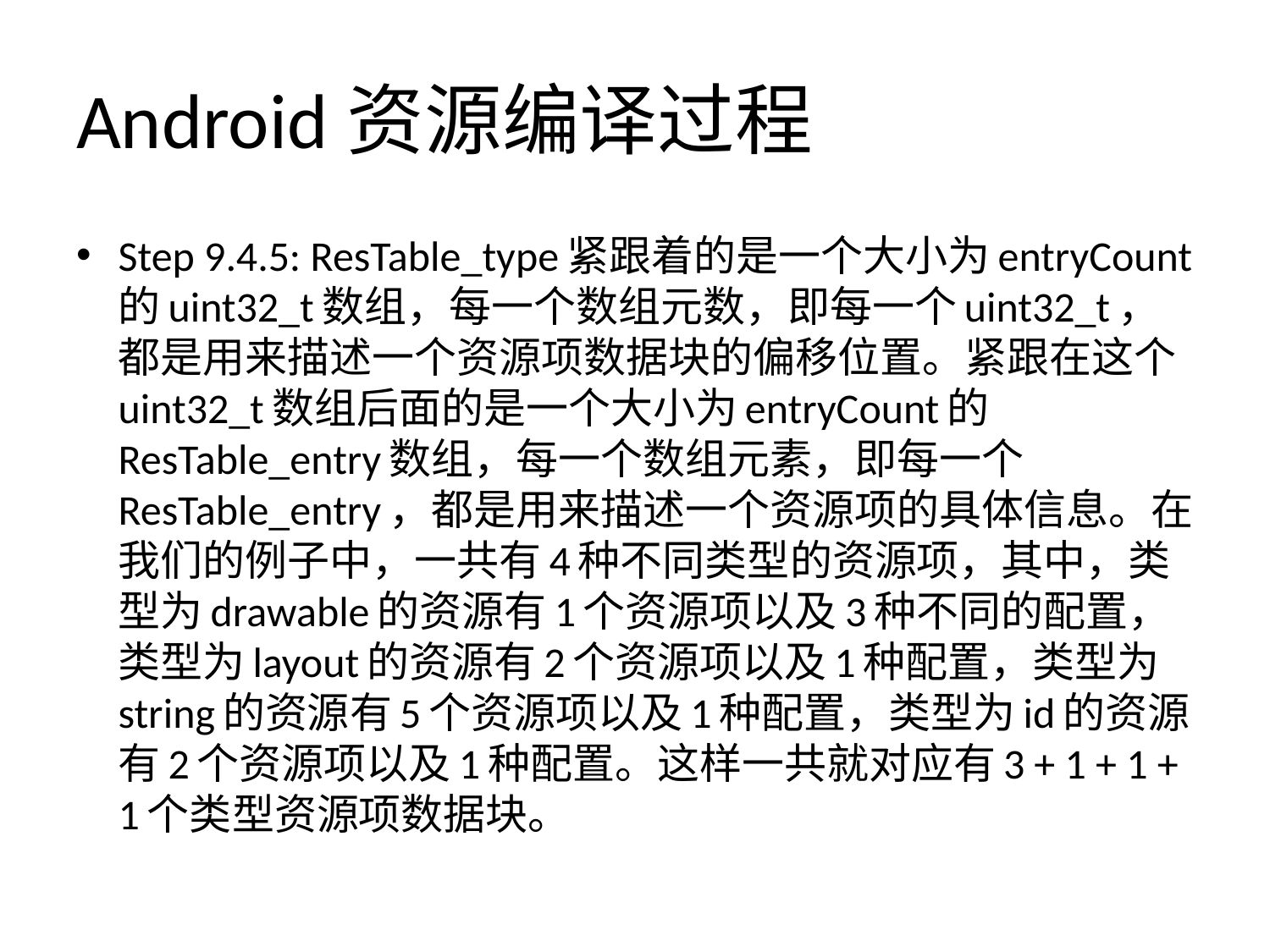

# Android资源编译过程
Step 9.4.5: ResTable_type紧跟着的是一个大小为entryCount的uint32_t数组，每一个数组元数，即每一个uint32_t，都是用来描述一个资源项数据块的偏移位置。紧跟在这个uint32_t数组后面的是一个大小为entryCount的ResTable_entry数组，每一个数组元素，即每一个ResTable_entry，都是用来描述一个资源项的具体信息。在我们的例子中，一共有4种不同类型的资源项，其中，类型为drawable的资源有1个资源项以及3种不同的配置，类型为layout的资源有2个资源项以及1种配置，类型为string的资源有5个资源项以及1种配置，类型为id的资源有2个资源项以及1种配置。这样一共就对应有3 + 1 + 1 + 1个类型资源项数据块。